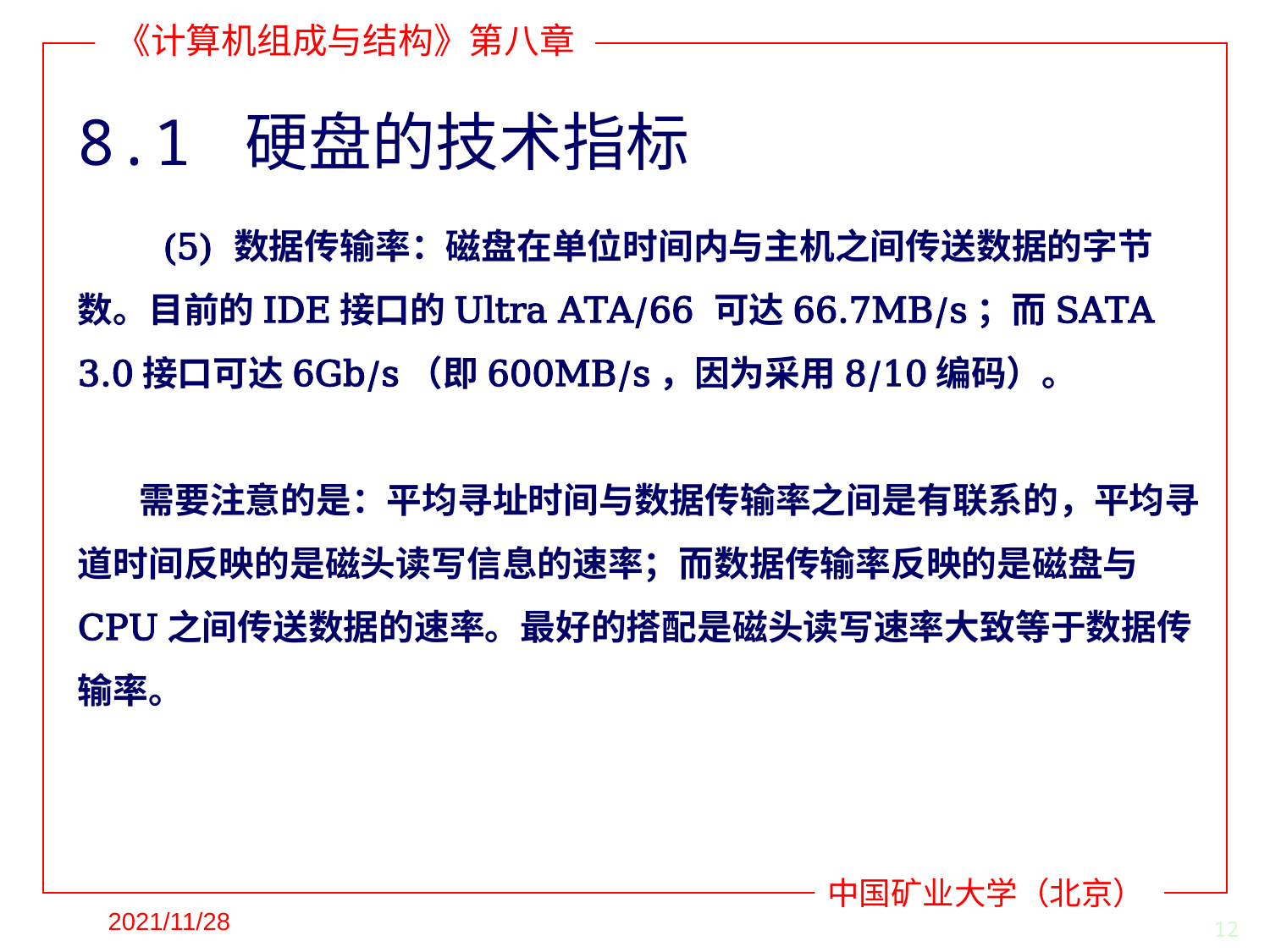

# 8.1 硬盘的技术指标
  (5) 数据传输率：磁盘在单位时间内与主机之间传送数据的字节数。目前的IDE接口的Ultra ATA/66 可达66.7MB/s；而SATA 3.0接口可达6Gb/s（即600MB/s，因为采用8/10编码）。

需要注意的是：平均寻址时间与数据传输率之间是有联系的，平均寻道时间反映的是磁头读写信息的速率；而数据传输率反映的是磁盘与CPU之间传送数据的速率。最好的搭配是磁头读写速率大致等于数据传输率。
2021/11/28